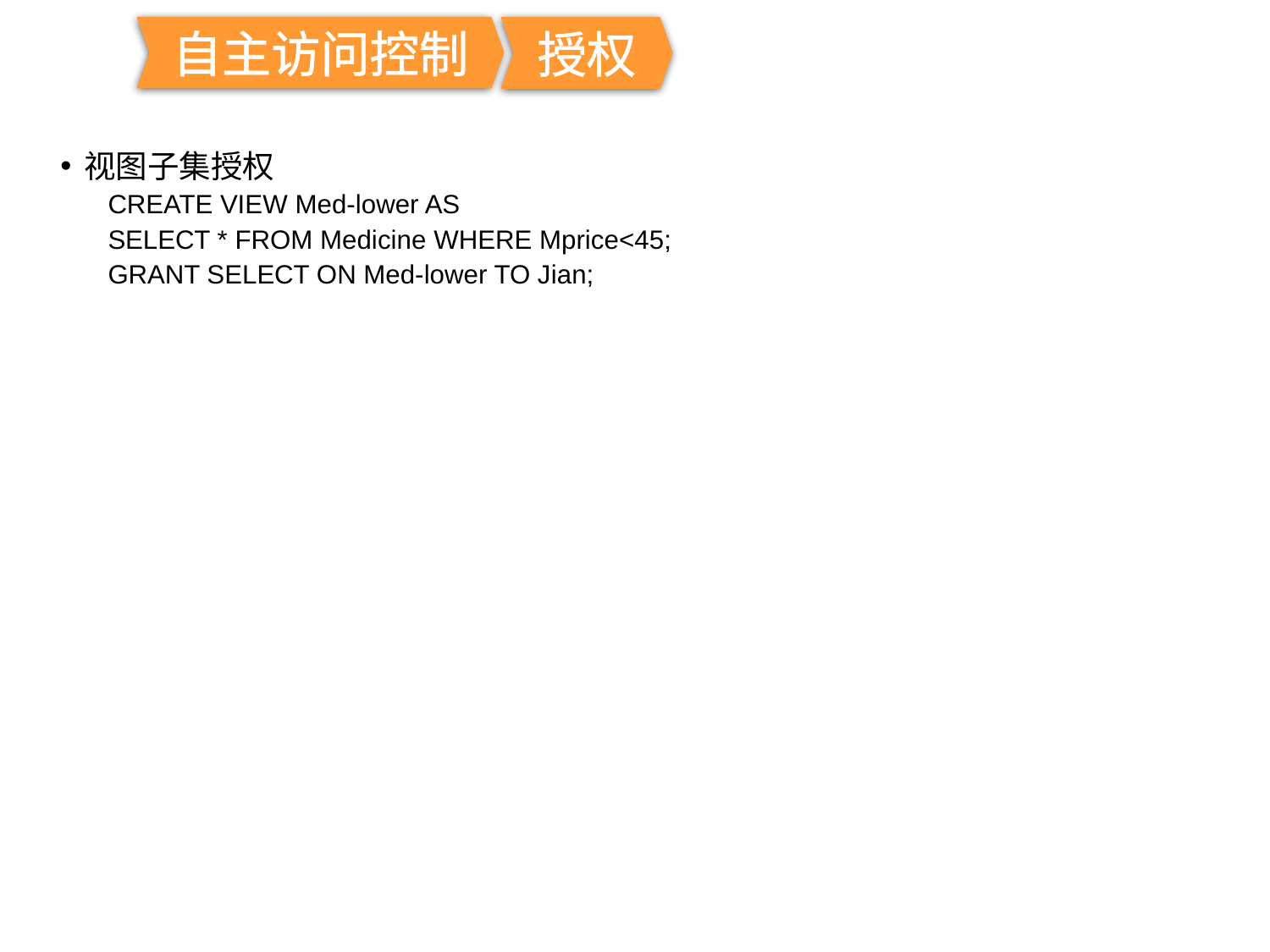

自主访问控制
授权

视图子集授权
CREATE VIEW Med-lower AS
SELECT * FROM Medicine WHERE Mprice<45;
GRANT SELECT ON Med-lower TO Jian;